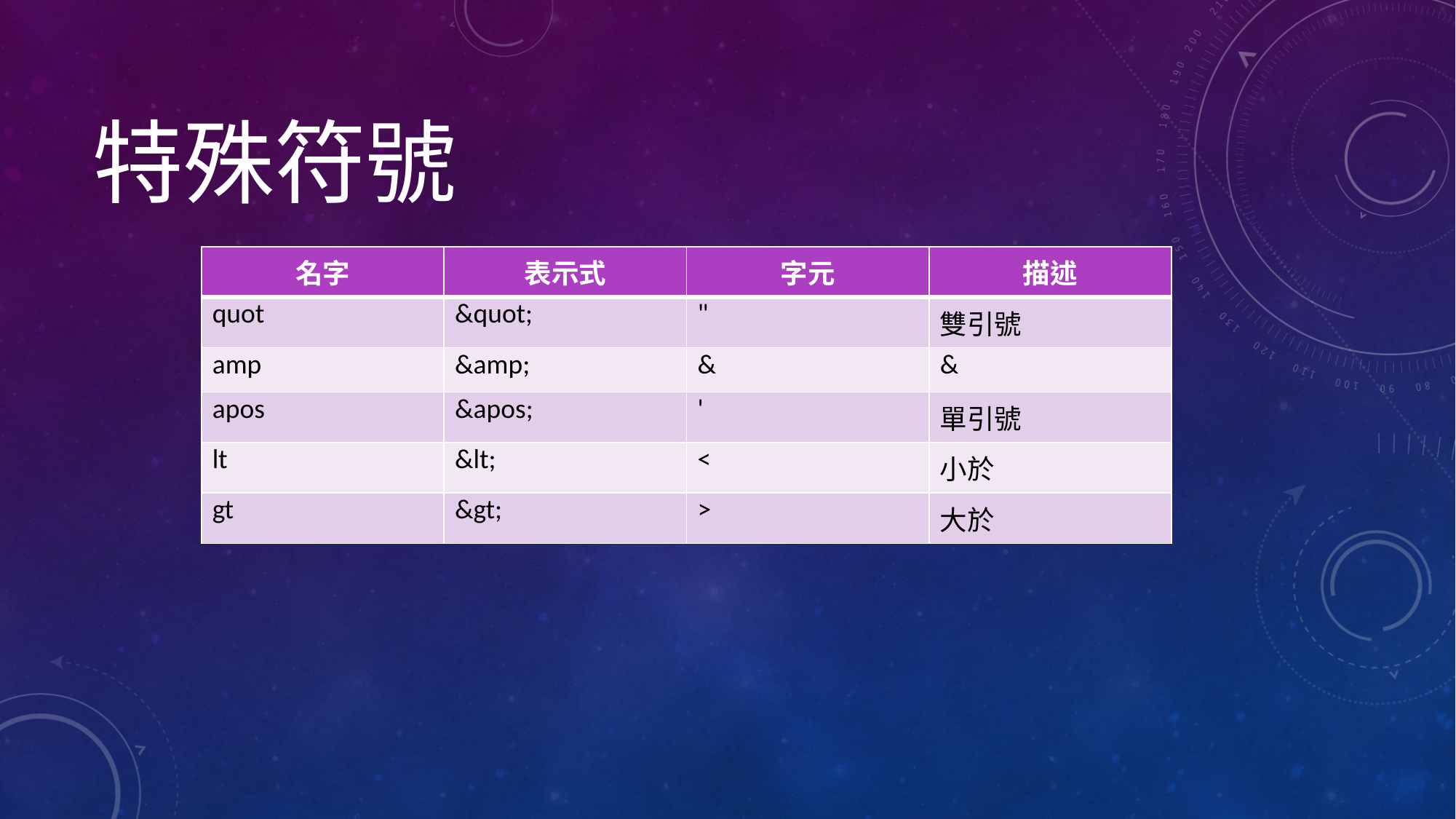

# 特殊符號
| 名字 | 表示式 | 字元 | 描述 |
| --- | --- | --- | --- |
| quot | &quot; | " | 雙引號 |
| amp | &amp; | & | & |
| apos | &apos; | ' | 單引號 |
| lt | &lt; | < | 小於 |
| gt | &gt; | > | 大於 |